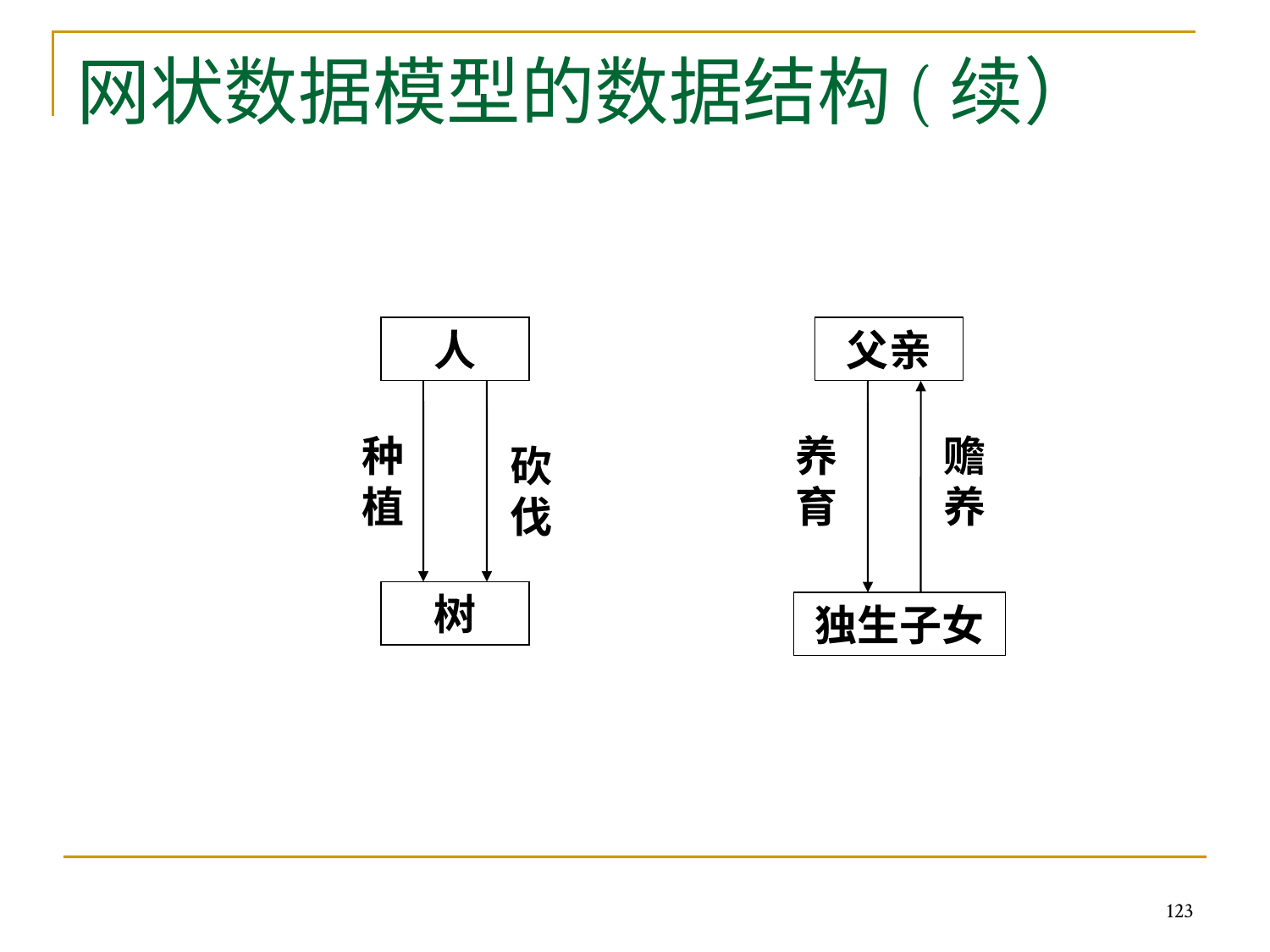

# 网状数据模型的数据结构(续）
人
父亲

种植
养育
赡养
砍伐
树
独生子女
123